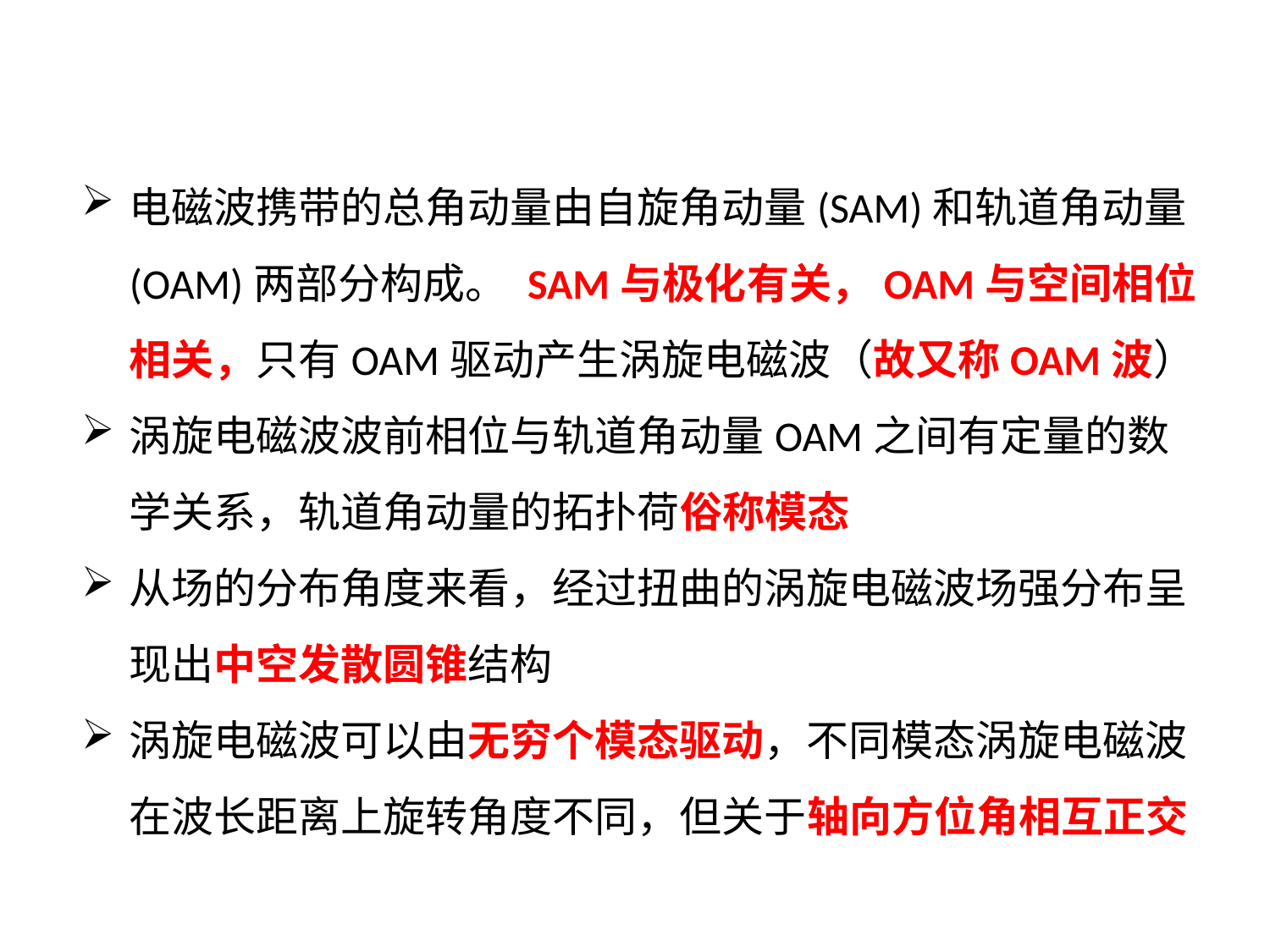

二、什么是涡旋电磁波？
电磁波携带的总角动量由自旋角动量(SAM)和轨道角动量(OAM)两部分构成。 SAM与极化有关，OAM与空间相位相关，只有OAM驱动产生涡旋电磁波（故又称OAM波）
涡旋电磁波波前相位与轨道角动量OAM之间有定量的数学关系，轨道角动量的拓扑荷俗称模态
从场的分布角度来看，经过扭曲的涡旋电磁波场强分布呈现出中空发散圆锥结构
涡旋电磁波可以由无穷个模态驱动，不同模态涡旋电磁波在波长距离上旋转角度不同，但关于轴向方位角相互正交